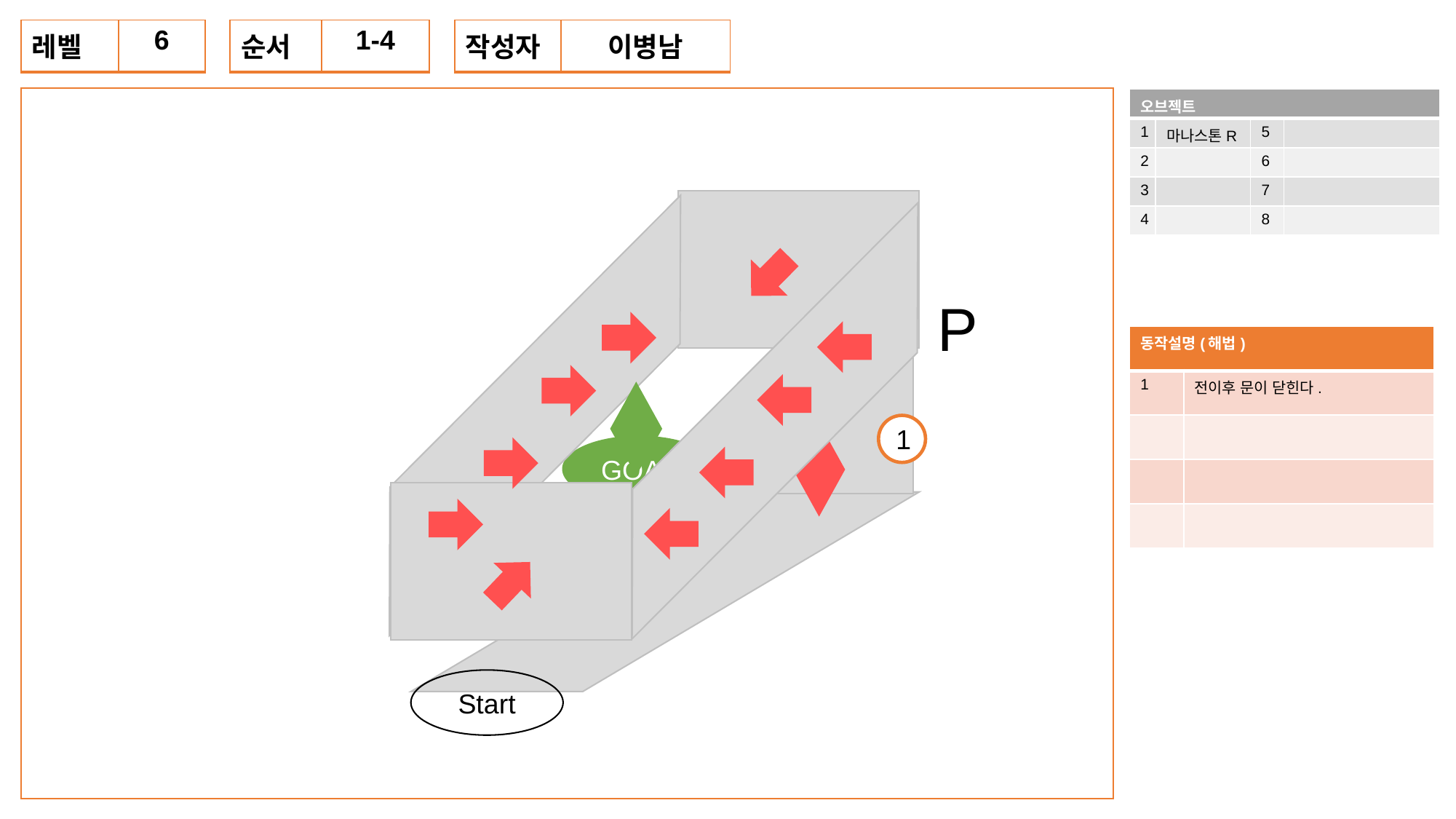

| 레벨 | 6 |
| --- | --- |
| 순서 | 1-4 |
| --- | --- |
| 작성자 | 이병남 |
| --- | --- |

| 오브젝트 |  |  |  |
| --- | --- | --- | --- |
| 1 | 마나스톤R | 5 |  |
| 2 |  | 6 |  |
| 3 |  | 7 |  |
| 4 |  | 8 |  |

P

| 동작설명(해법) |  |
| --- | --- |
| 1 | 전이후 문이 닫힌다. |
|  |  |
|  |  |
|  |  |

1

GOAL

Start